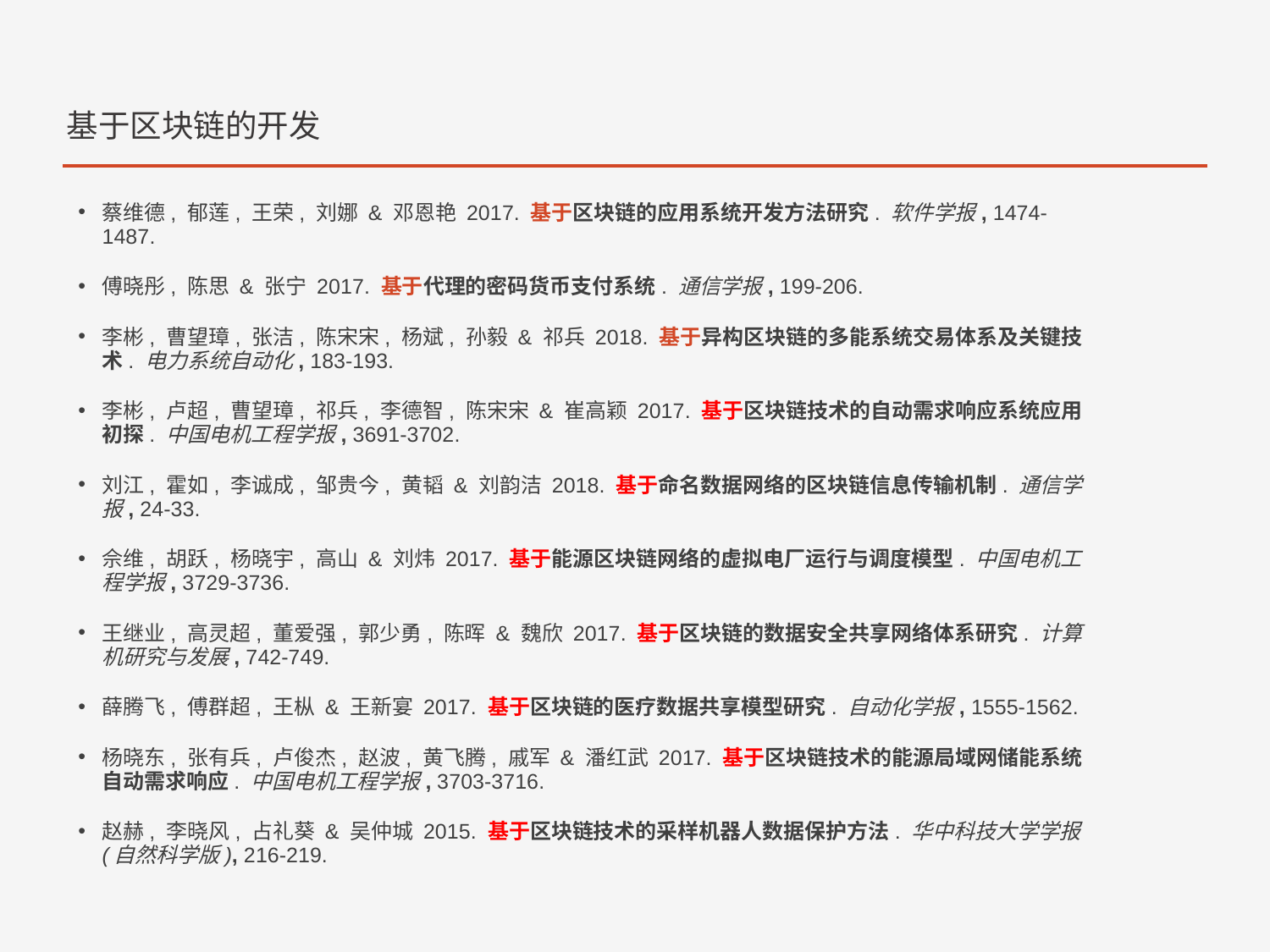

基于区块链的开发
蔡维德, 郁莲, 王荣, 刘娜 & 邓恩艳 2017. 基于区块链的应用系统开发方法研究. 软件学报, 1474-1487.
傅晓彤, 陈思 & 张宁 2017. 基于代理的密码货币支付系统. 通信学报, 199-206.
李彬, 曹望璋, 张洁, 陈宋宋, 杨斌, 孙毅 & 祁兵 2018. 基于异构区块链的多能系统交易体系及关键技术. 电力系统自动化, 183-193.
李彬, 卢超, 曹望璋, 祁兵, 李德智, 陈宋宋 & 崔高颖 2017. 基于区块链技术的自动需求响应系统应用初探. 中国电机工程学报, 3691-3702.
刘江, 霍如, 李诚成, 邹贵今, 黄韬 & 刘韵洁 2018. 基于命名数据网络的区块链信息传输机制. 通信学报, 24-33.
佘维, 胡跃, 杨晓宇, 高山 & 刘炜 2017. 基于能源区块链网络的虚拟电厂运行与调度模型. 中国电机工程学报, 3729-3736.
王继业, 高灵超, 董爱强, 郭少勇, 陈晖 & 魏欣 2017. 基于区块链的数据安全共享网络体系研究. 计算机研究与发展, 742-749.
薛腾飞, 傅群超, 王枞 & 王新宴 2017. 基于区块链的医疗数据共享模型研究. 自动化学报, 1555-1562.
杨晓东, 张有兵, 卢俊杰, 赵波, 黄飞腾, 戚军 & 潘红武 2017. 基于区块链技术的能源局域网储能系统自动需求响应. 中国电机工程学报, 3703-3716.
赵赫, 李晓风, 占礼葵 & 吴仲城 2015. 基于区块链技术的采样机器人数据保护方法. 华中科技大学学报(自然科学版), 216-219.